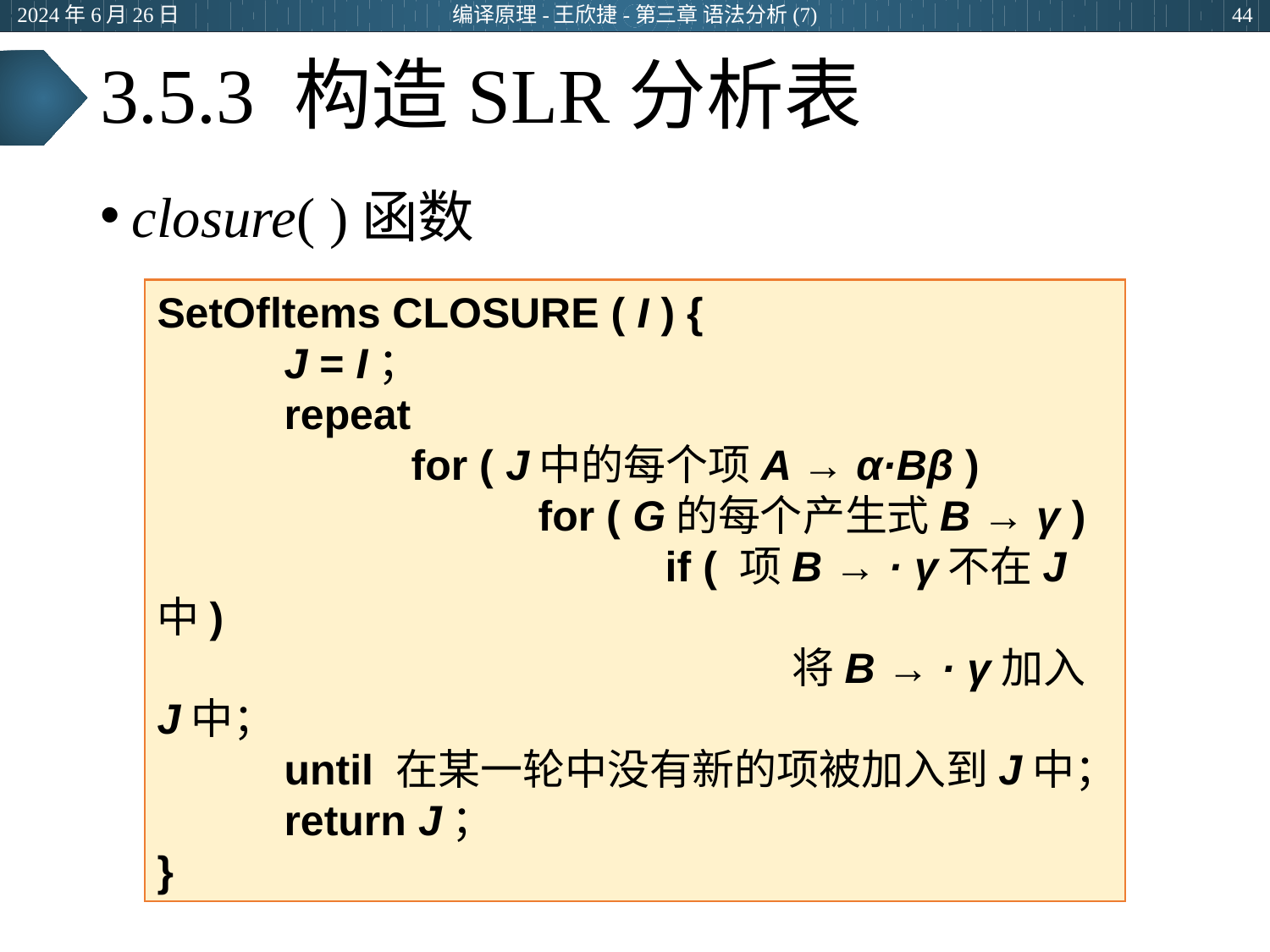

2024年6月26日
编译原理-王欣捷-第三章 语法分析(7)
44
# 3.5.3 构造SLR分析表
closure( )函数
SetOfltems CLOSURE ( I ) {
	J = I；
	repeat
		for ( J中的每个项A → α·Bβ )
			for ( G的每个产生式B → γ )
				if ( 项B → · γ不在J中)
					将B → · γ加入J中；
	until 在某一轮中没有新的项被加入到J中；
	return J；
}